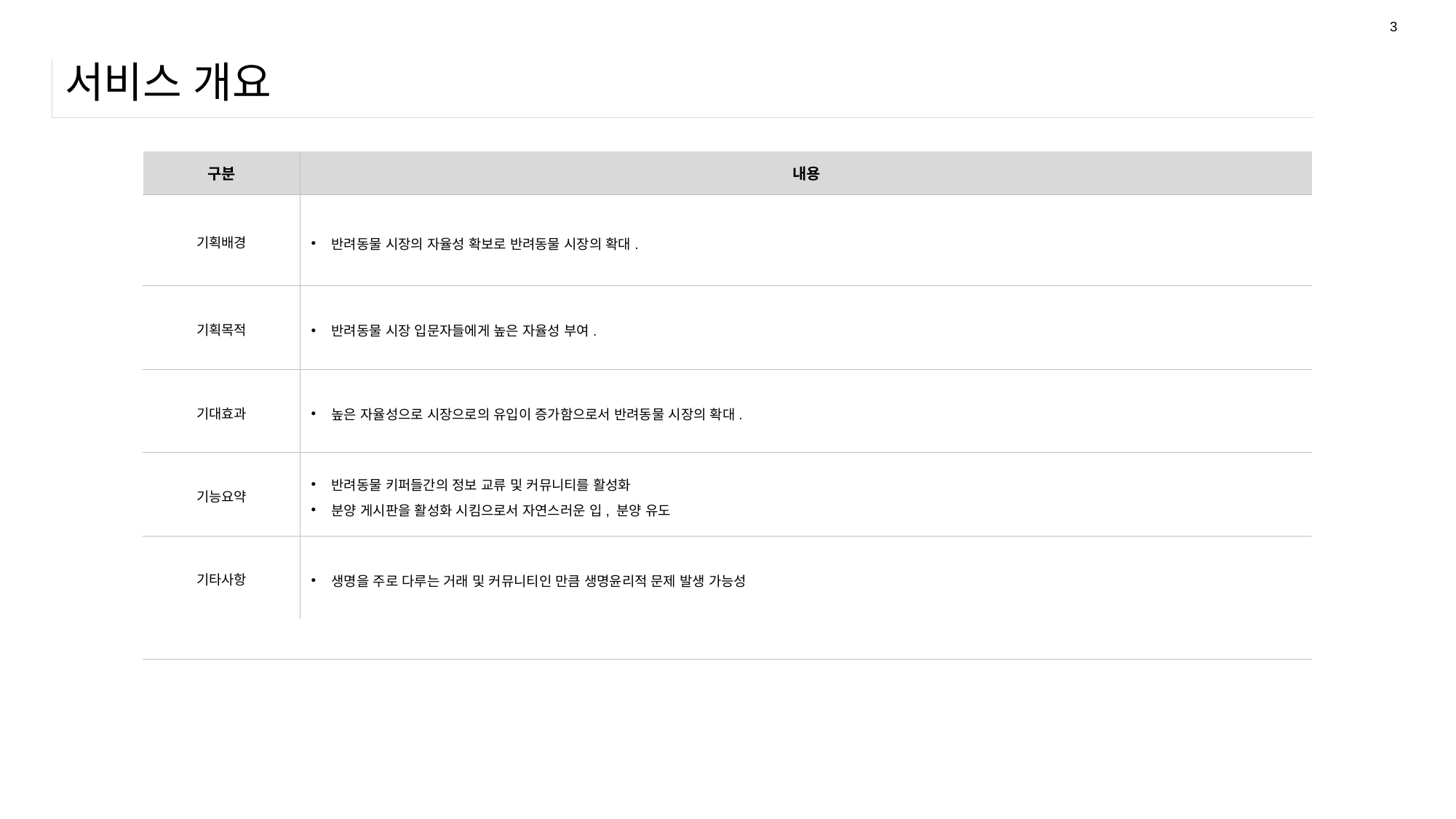

3
# 서비스 개요
| 구분 | 내용 |
| --- | --- |
| 기획배경 | 반려동물 시장의 자율성 확보로 반려동물 시장의 확대. |
| 기획목적 | 반려동물 시장 입문자들에게 높은 자율성 부여. |
| 기대효과 | 높은 자율성으로 시장으로의 유입이 증가함으로서 반려동물 시장의 확대. |
| 기능요약 | 반려동물 키퍼들간의 정보 교류 및 커뮤니티를 활성화 분양 게시판을 활성화 시킴으로서 자연스러운 입, 분양 유도 |
| 기타사항 | 생명을 주로 다루는 거래 및 커뮤니티인 만큼 생명윤리적 문제 발생 가능성 |
|  |  |